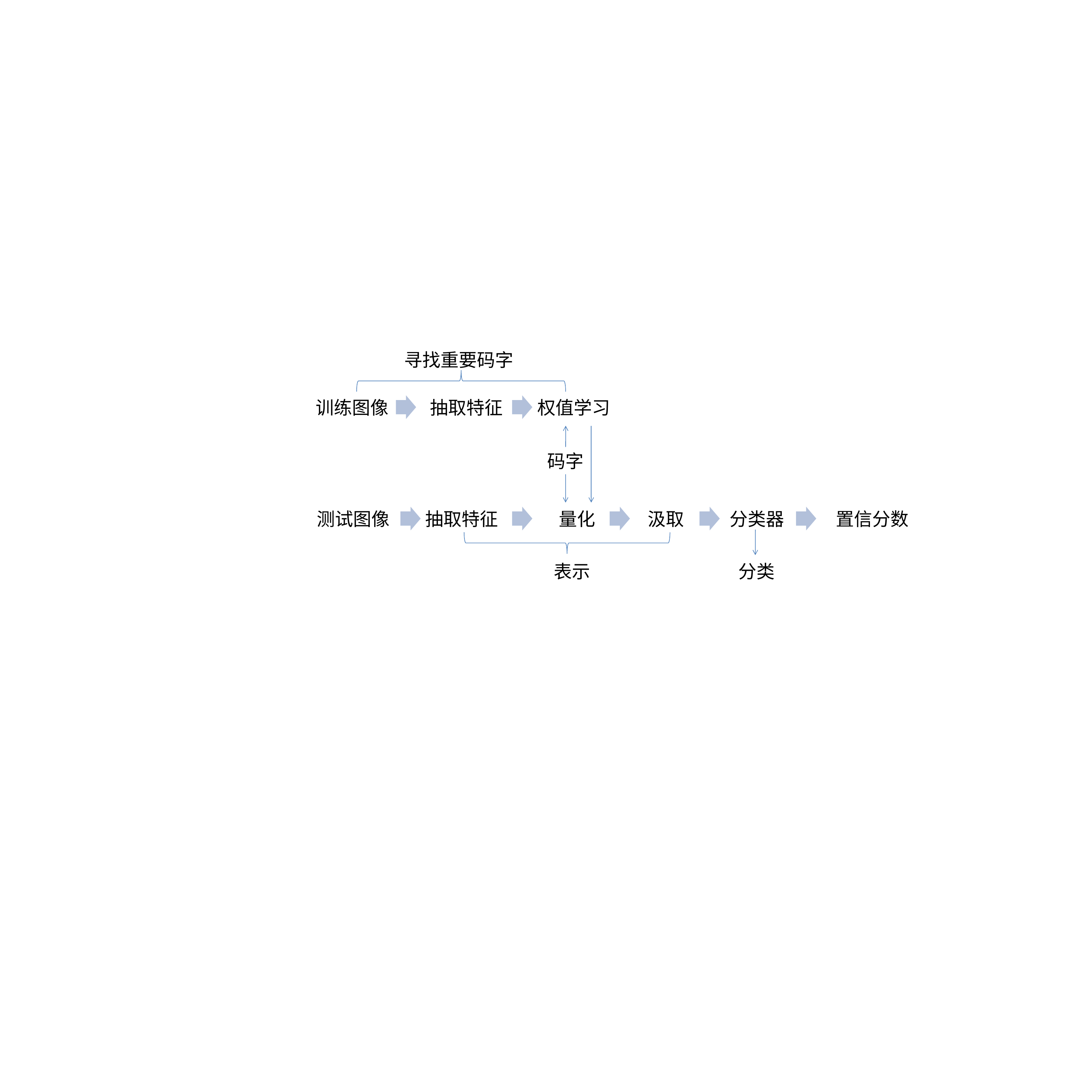

寻找重要码字
训练图像
抽取特征
权值学习

码字
测试图像
抽取特征
量化
汲取
分类器
置信分数

表示
分类